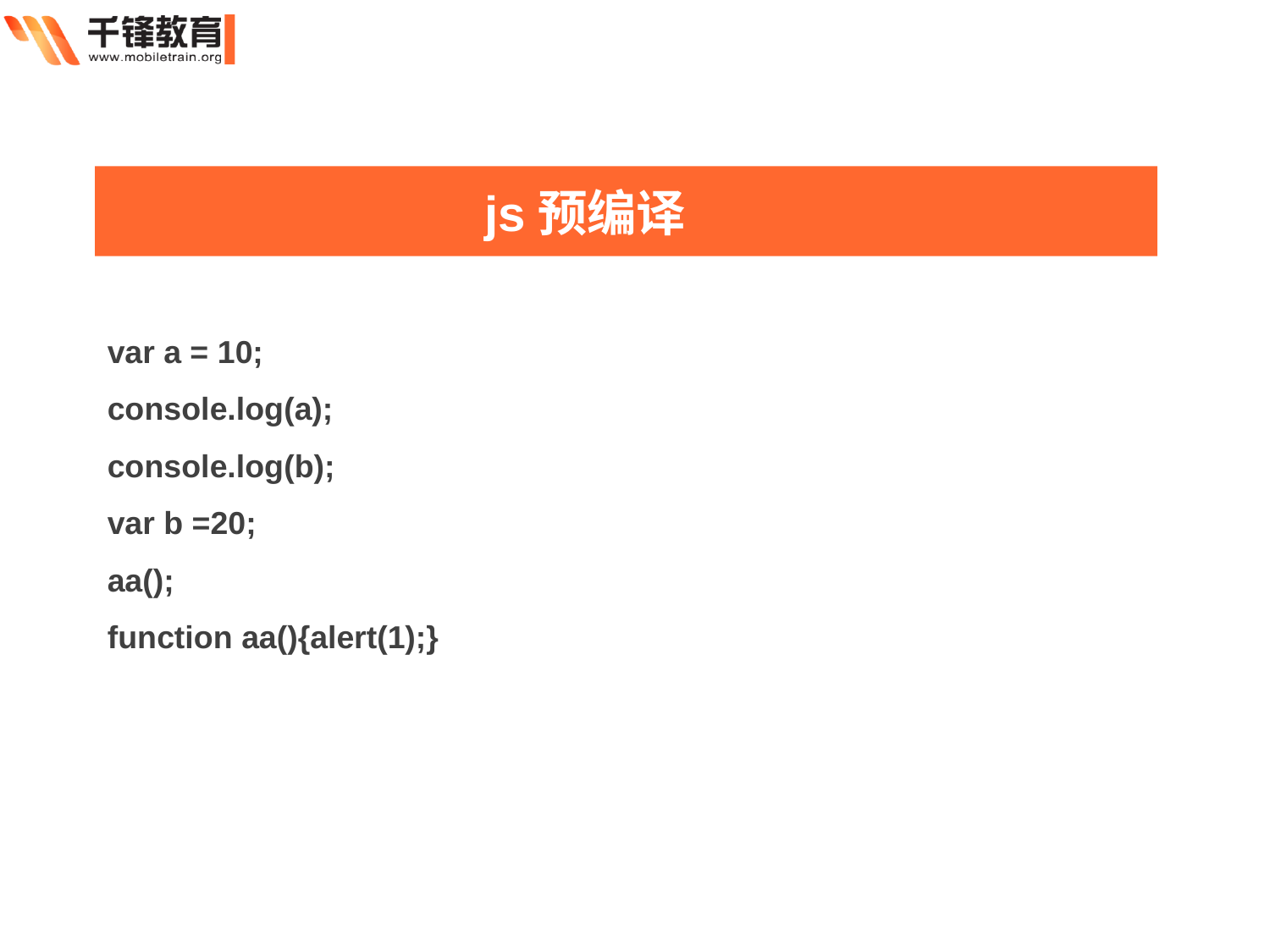

js预编译
var a = 10;
console.log(a);
console.log(b);
var b =20;
aa();
function aa(){alert(1);}